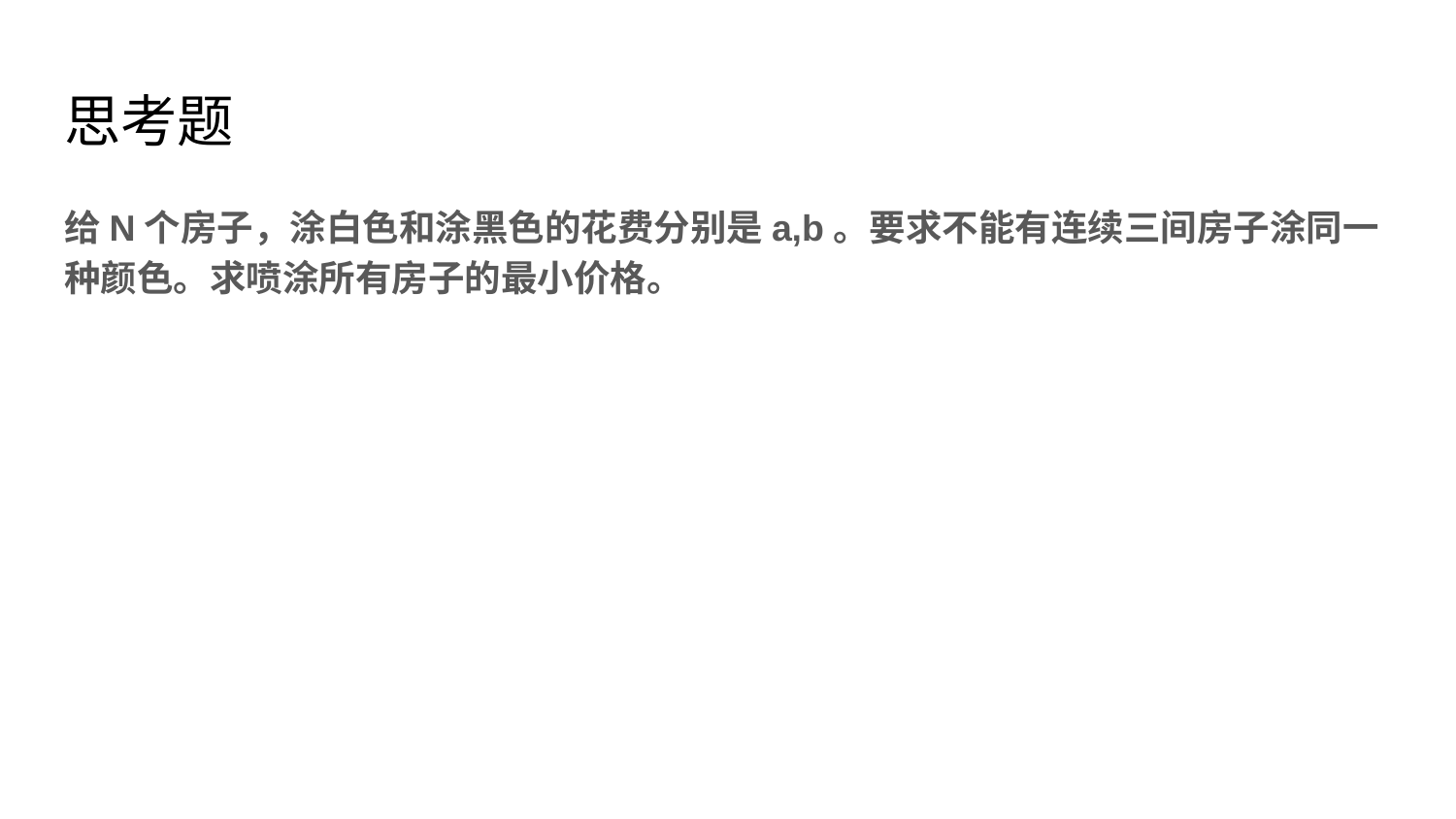

# 思考题
给N个房子，涂白色和涂黑色的花费分别是a,b。要求不能有连续三间房子涂同一种颜色。求喷涂所有房子的最小价格。